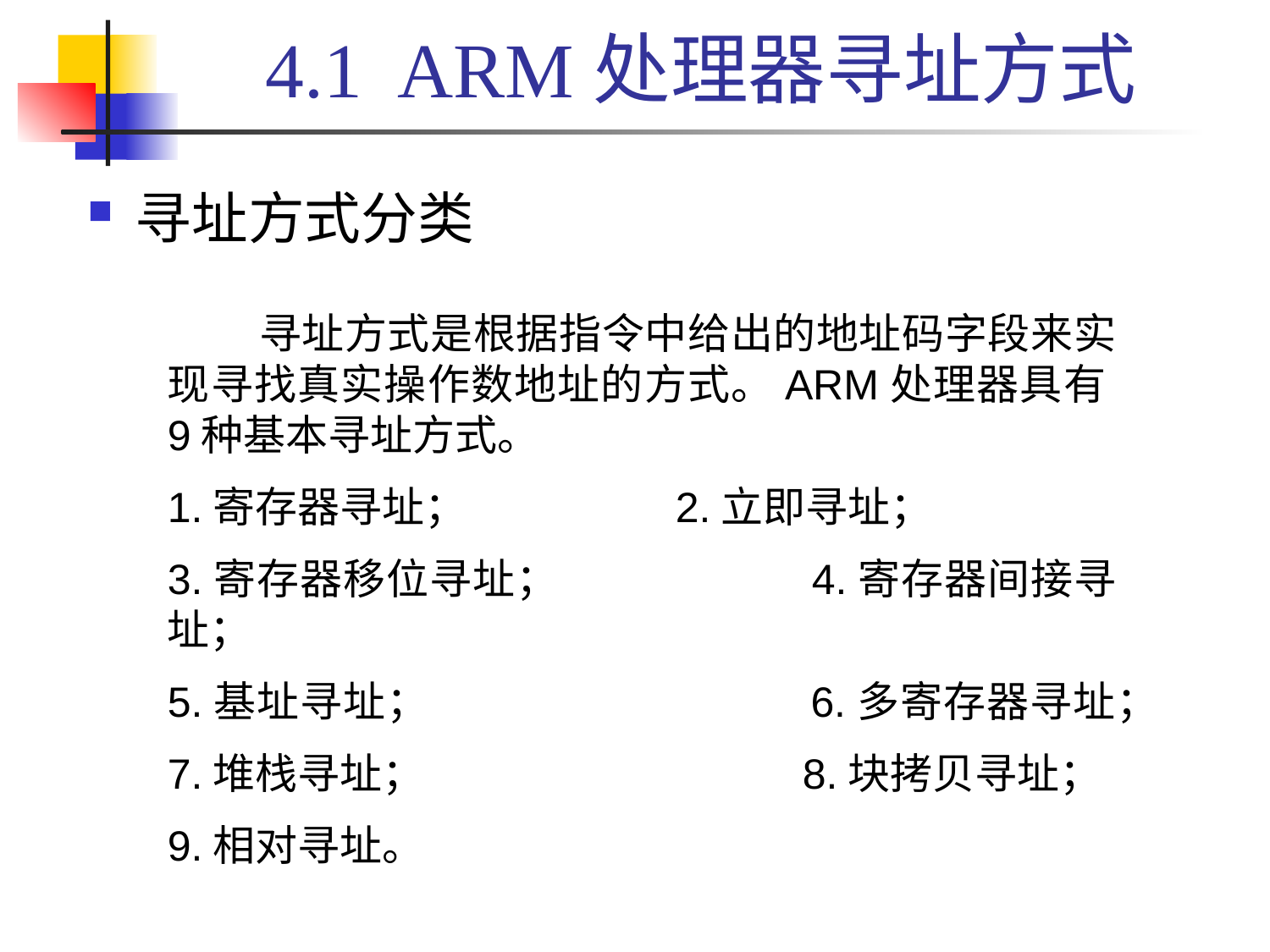

# 4.1  ARM处理器寻址方式
寻址方式分类
        寻址方式是根据指令中给出的地址码字段来实现寻找真实操作数地址的方式。ARM处理器具有9种基本寻址方式。
1.寄存器寻址；		2.立即寻址；
3.寄存器移位寻址；		4.寄存器间接寻址；
5.基址寻址；			6.多寄存器寻址；
7.堆栈寻址；			8.块拷贝寻址；
9.相对寻址。